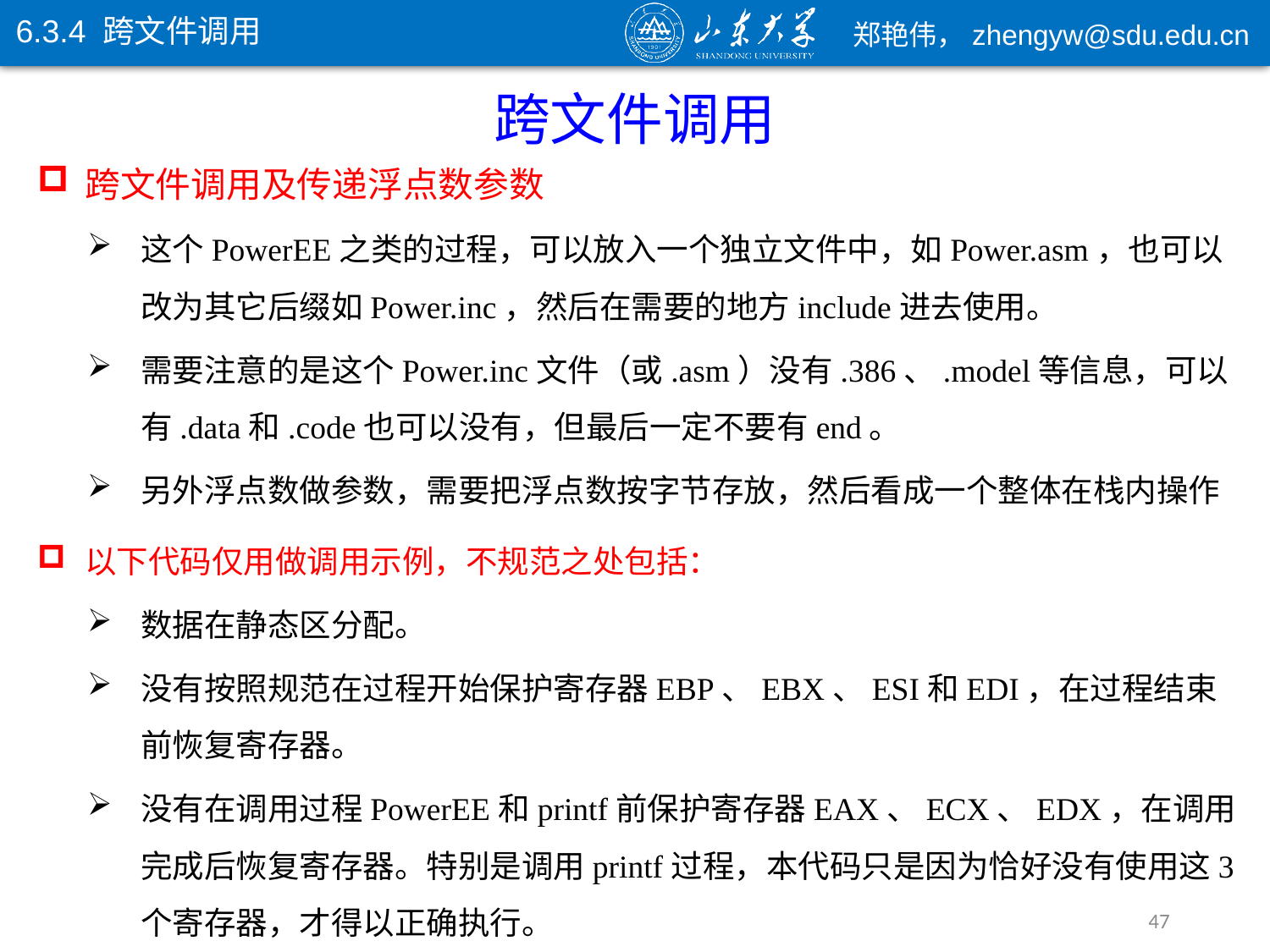

6.3.4 跨文件调用
跨文件调用
跨文件调用及传递浮点数参数
这个PowerEE之类的过程，可以放入一个独立文件中，如Power.asm，也可以改为其它后缀如Power.inc，然后在需要的地方include进去使用。
需要注意的是这个Power.inc文件（或.asm）没有.386、.model等信息，可以有.data和.code也可以没有，但最后一定不要有end。
另外浮点数做参数，需要把浮点数按字节存放，然后看成一个整体在栈内操作
以下代码仅用做调用示例，不规范之处包括：
数据在静态区分配。
没有按照规范在过程开始保护寄存器EBP、EBX、ESI和EDI，在过程结束前恢复寄存器。
没有在调用过程PowerEE和printf前保护寄存器EAX、ECX、EDX，在调用完成后恢复寄存器。特别是调用printf过程，本代码只是因为恰好没有使用这3个寄存器，才得以正确执行。
47